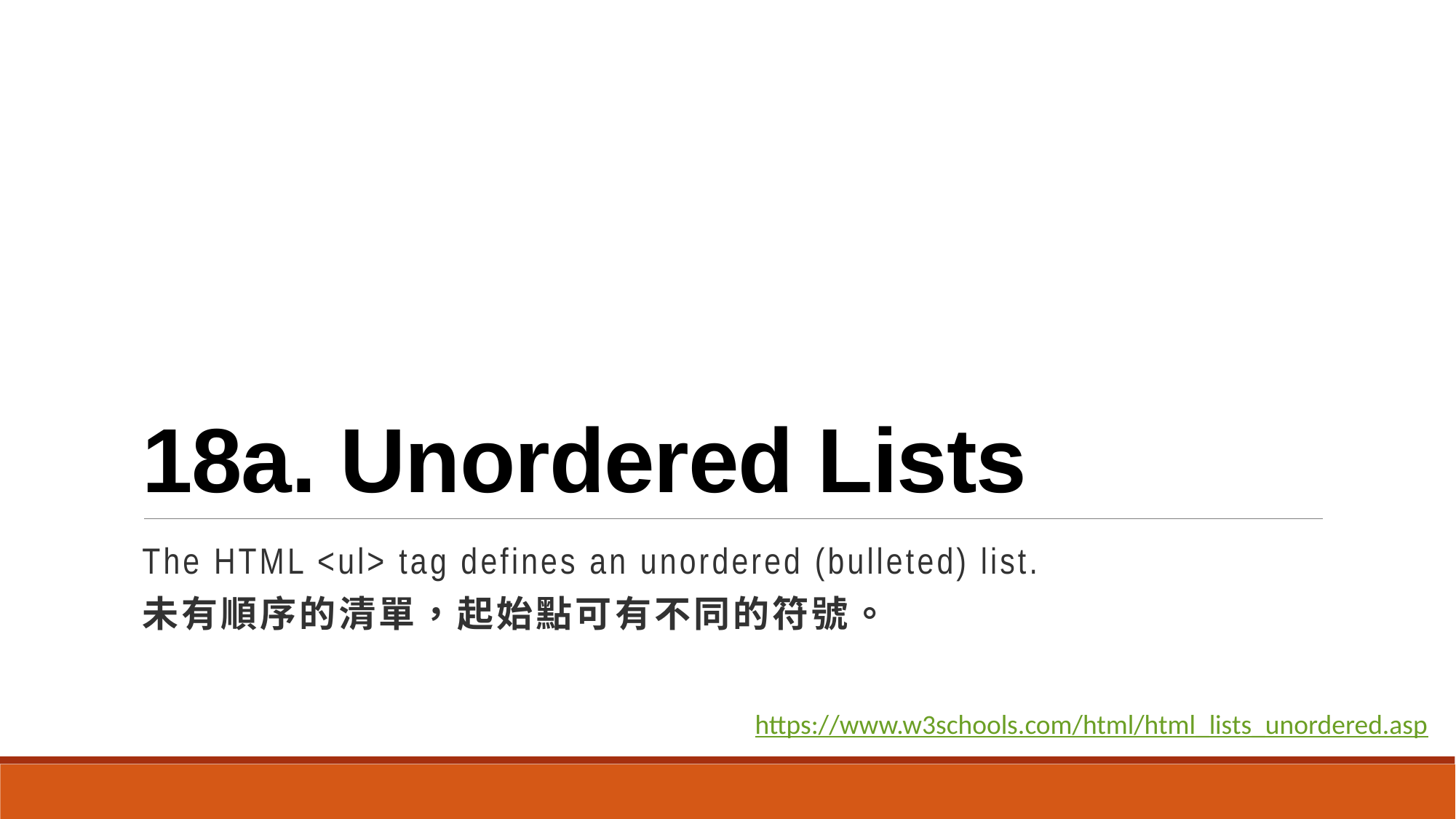

# 18a. Unordered Lists
The HTML <ul> tag defines an unordered (bulleted) list.
未有順序的清單，起始點可有不同的符號。
https://www.w3schools.com/html/html_lists_unordered.asp